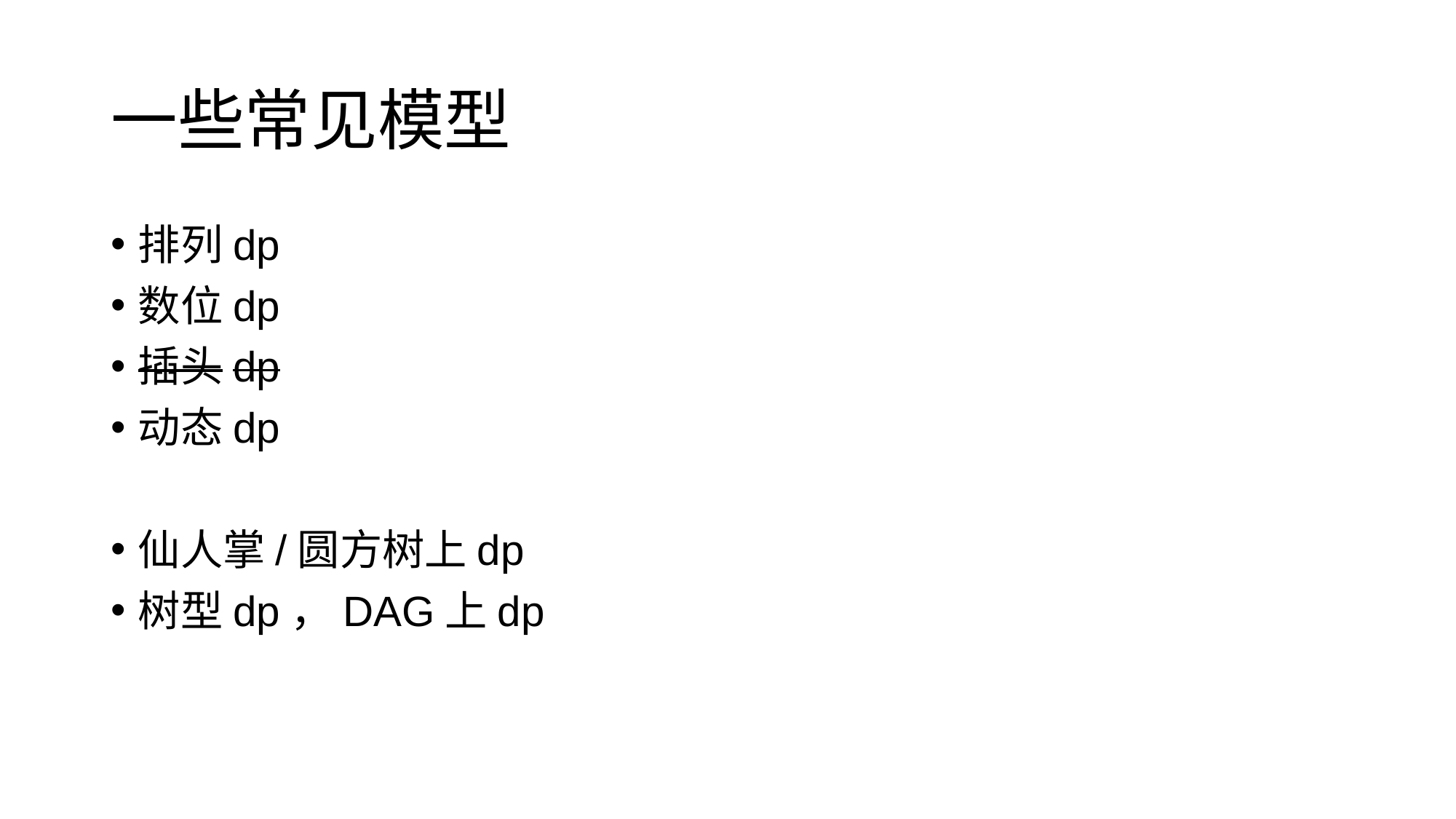

# 一些常见模型
排列dp
数位dp
插头dp
动态dp

仙人掌/圆方树上dp
树型dp，DAG上dp